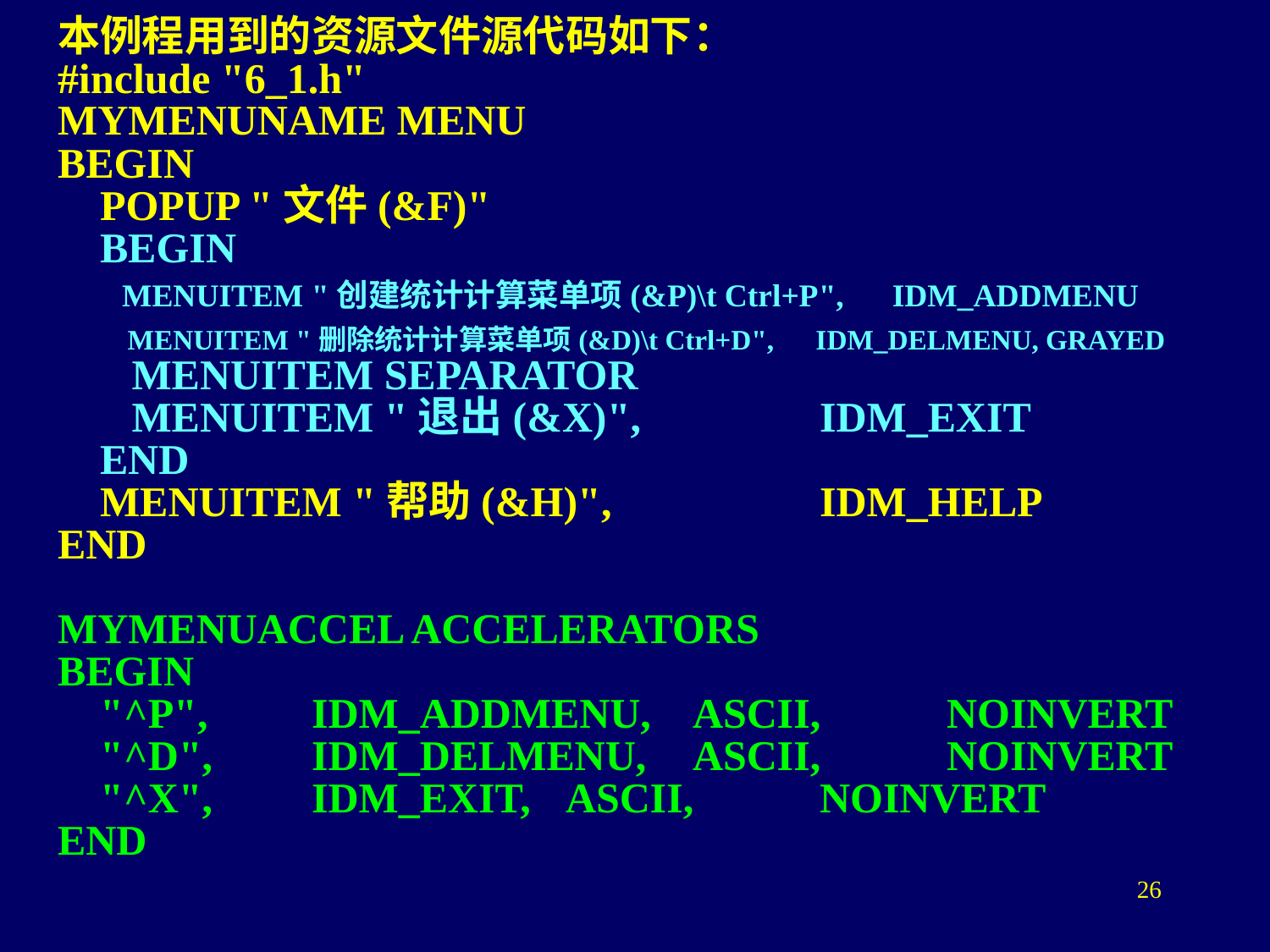

本例程用到的资源文件源代码如下：
#include "6_1.h"
MYMENUNAME MENU
BEGIN
    POPUP "文件(&F)"
    BEGIN
        MENUITEM "创建统计计算菜单项(&P)\t Ctrl+P",      IDM_ADDMENU
          MENUITEM "删除统计计算菜单项(&D)\t Ctrl+D",      IDM_DELMENU, GRAYED
       MENUITEM SEPARATOR
       MENUITEM "退出(&X)",          	IDM_EXIT
    END
    MENUITEM "帮助(&H)",            	IDM_HELP
END

MYMENUACCEL ACCELERATORS
BEGIN
    "^P",	IDM_ADDMENU,	ASCII,	NOINVERT
    "^D",	IDM_DELMENU,	ASCII,	NOINVERT
    "^X",	IDM_EXIT,	ASCII,	NOINVERT
END

26